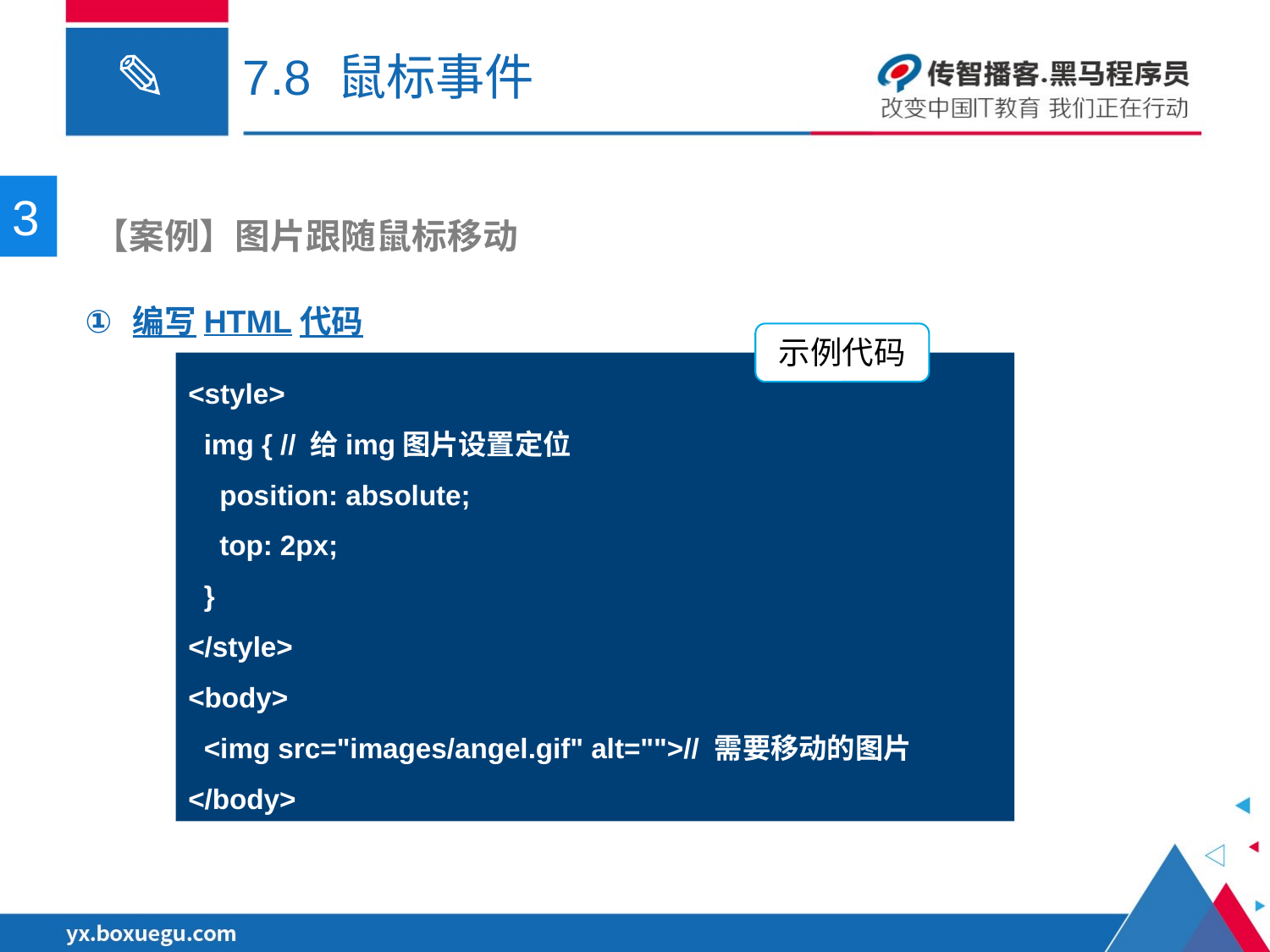

# 7.8 鼠标事件

3
  【案例】图片跟随鼠标移动
编写HTML代码
示例代码
<style>
  img { // 给img图片设置定位
    position: absolute;
    top: 2px;
  }
</style>
<body>
  <img src="images/angel.gif" alt="">// 需要移动的图片
</body>